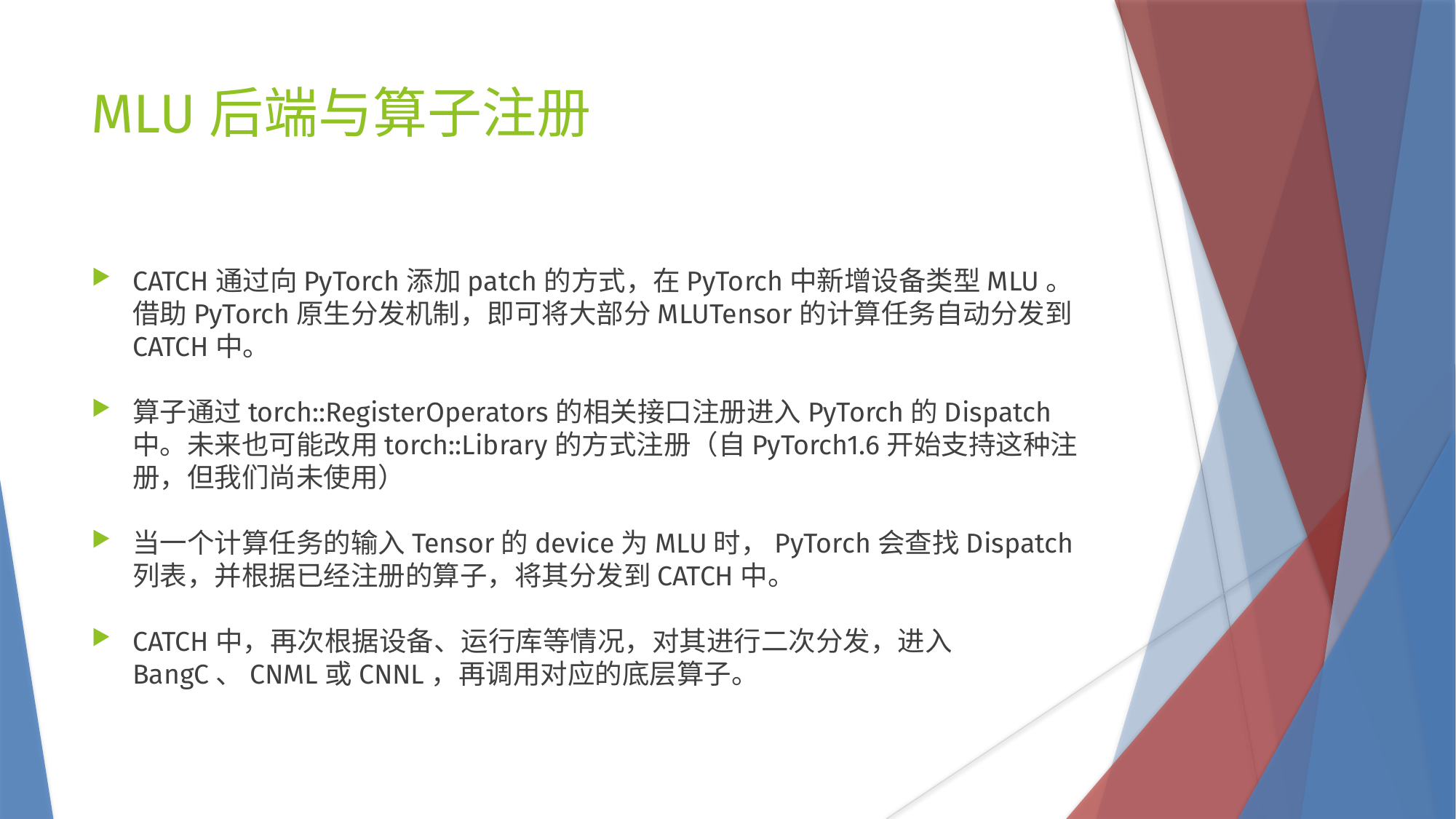

MLU后端与算子注册
CATCH通过向PyTorch添加patch的方式，在PyTorch中新增设备类型MLU。借助PyTorch原生分发机制，即可将大部分MLUTensor的计算任务自动分发到CATCH中。

算子通过torch::RegisterOperators的相关接口注册进入PyTorch的Dispatch中。未来也可能改用torch::Library的方式注册（自PyTorch1.6开始支持这种注册，但我们尚未使用）

当一个计算任务的输入Tensor的device为MLU时，PyTorch会查找Dispatch列表，并根据已经注册的算子，将其分发到CATCH中。

CATCH中，再次根据设备、运行库等情况，对其进行二次分发，进入BangC、CNML或CNNL，再调用对应的底层算子。